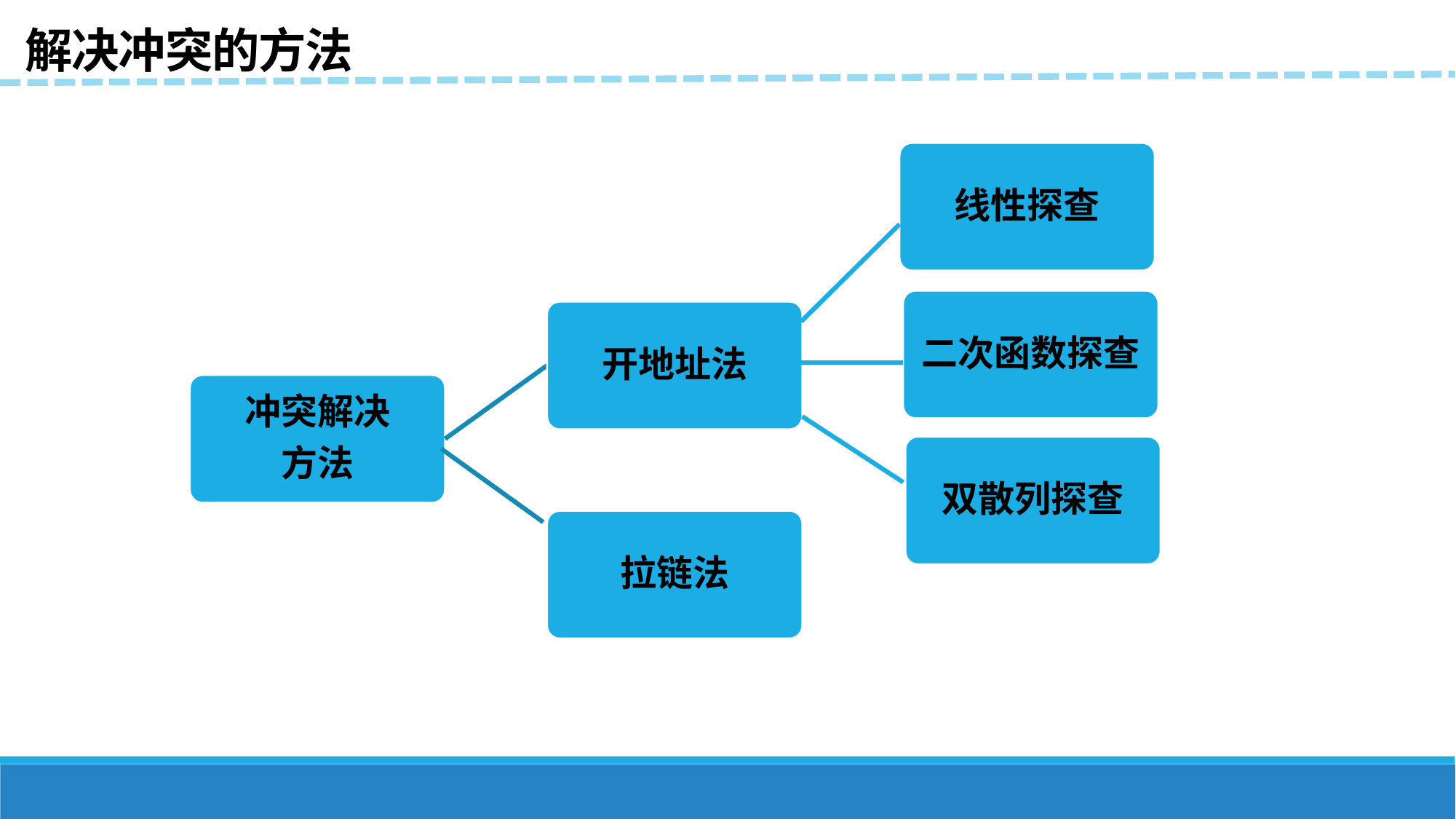

解决冲突的方法
线性探查
二次函数探查
开地址法
冲突解决
方法

双散列探查

拉链法